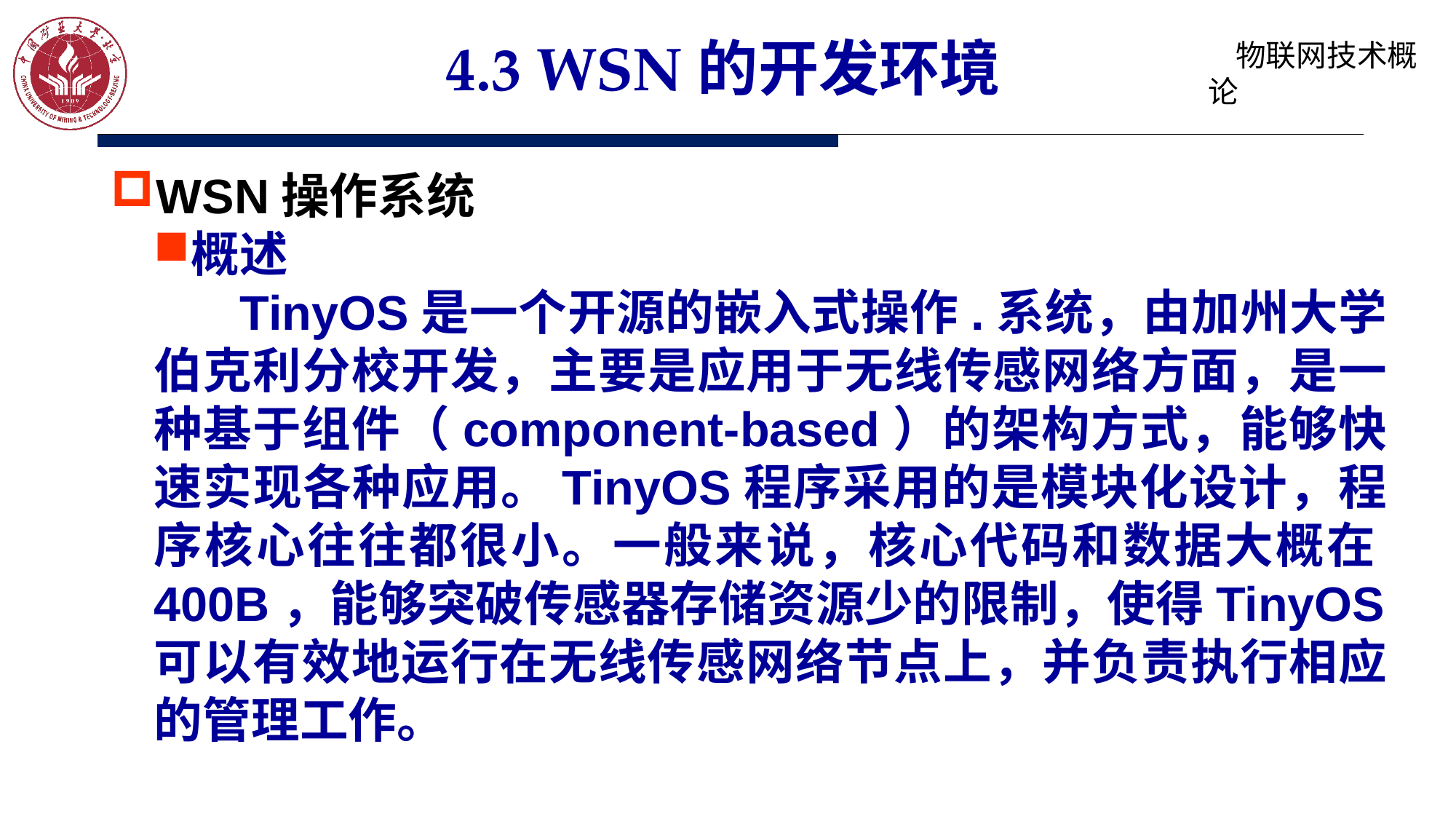

# 4.3 WSN的开发环境
WSN操作系统
概述
TinyOS是一个开源的嵌入式操作.系统，由加州大学伯克利分校开发，主要是应用于无线传感网络方面，是一种基于组件（component-based）的架构方式，能够快速实现各种应用。TinyOS程序采用的是模块化设计，程序核心往往都很小。一般来说，核心代码和数据大概在400B，能够突破传感器存储资源少的限制，使得TinyOS可以有效地运行在无线传感网络节点上，并负责执行相应的管理工作。